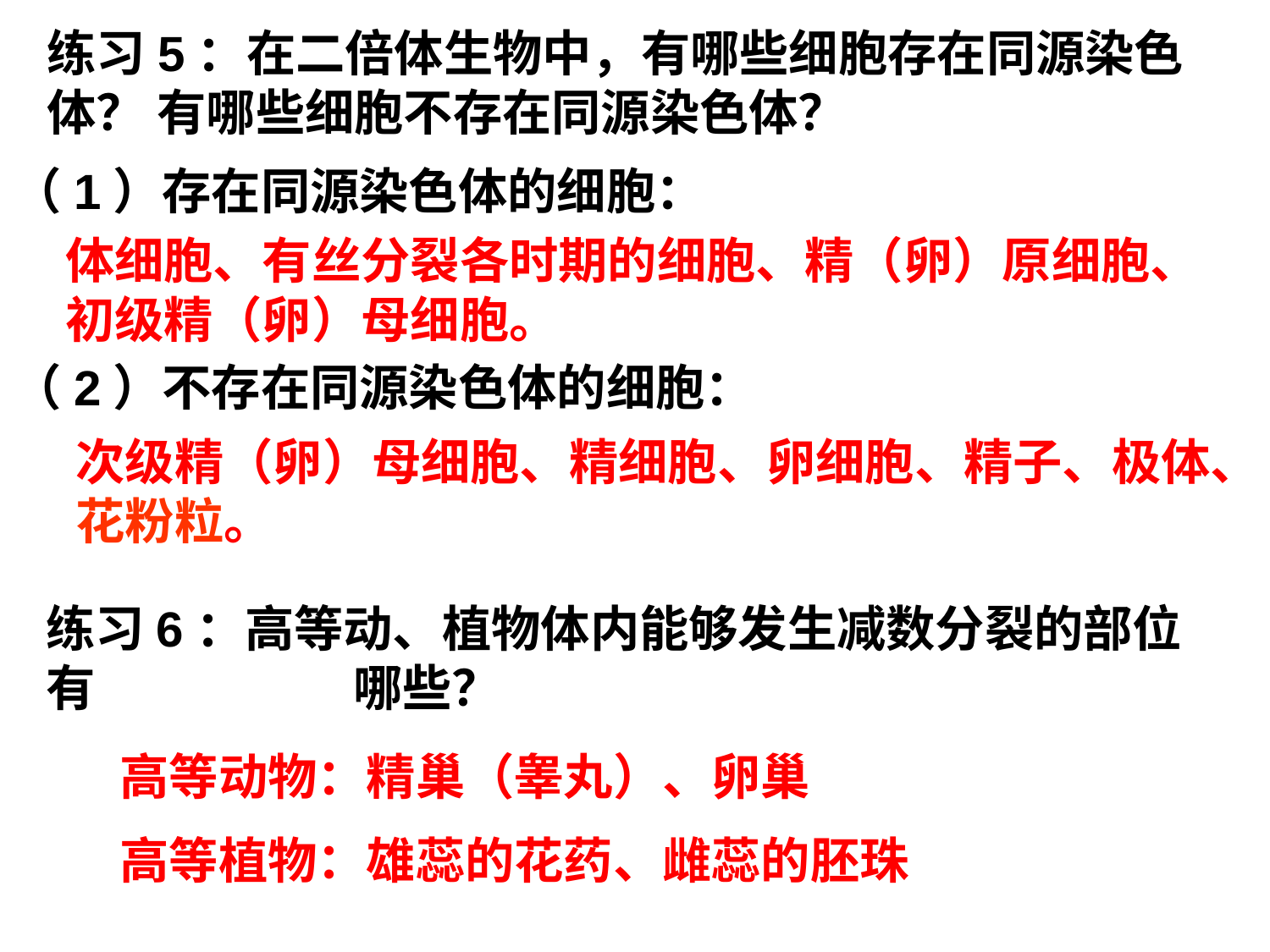

练习5：在二倍体生物中，有哪些细胞存在同源染色体？ 有哪些细胞不存在同源染色体？
（1）存在同源染色体的细胞：
体细胞、有丝分裂各时期的细胞、精（卵）原细胞、初级精（卵）母细胞。
（2）不存在同源染色体的细胞：
次级精（卵）母细胞、精细胞、卵细胞、精子、极体、花粉粒。
练习6：高等动、植物体内能够发生减数分裂的部位有                       哪些？
高等动物：精巢（睾丸）、卵巢
高等植物：雄蕊的花药、雌蕊的胚珠